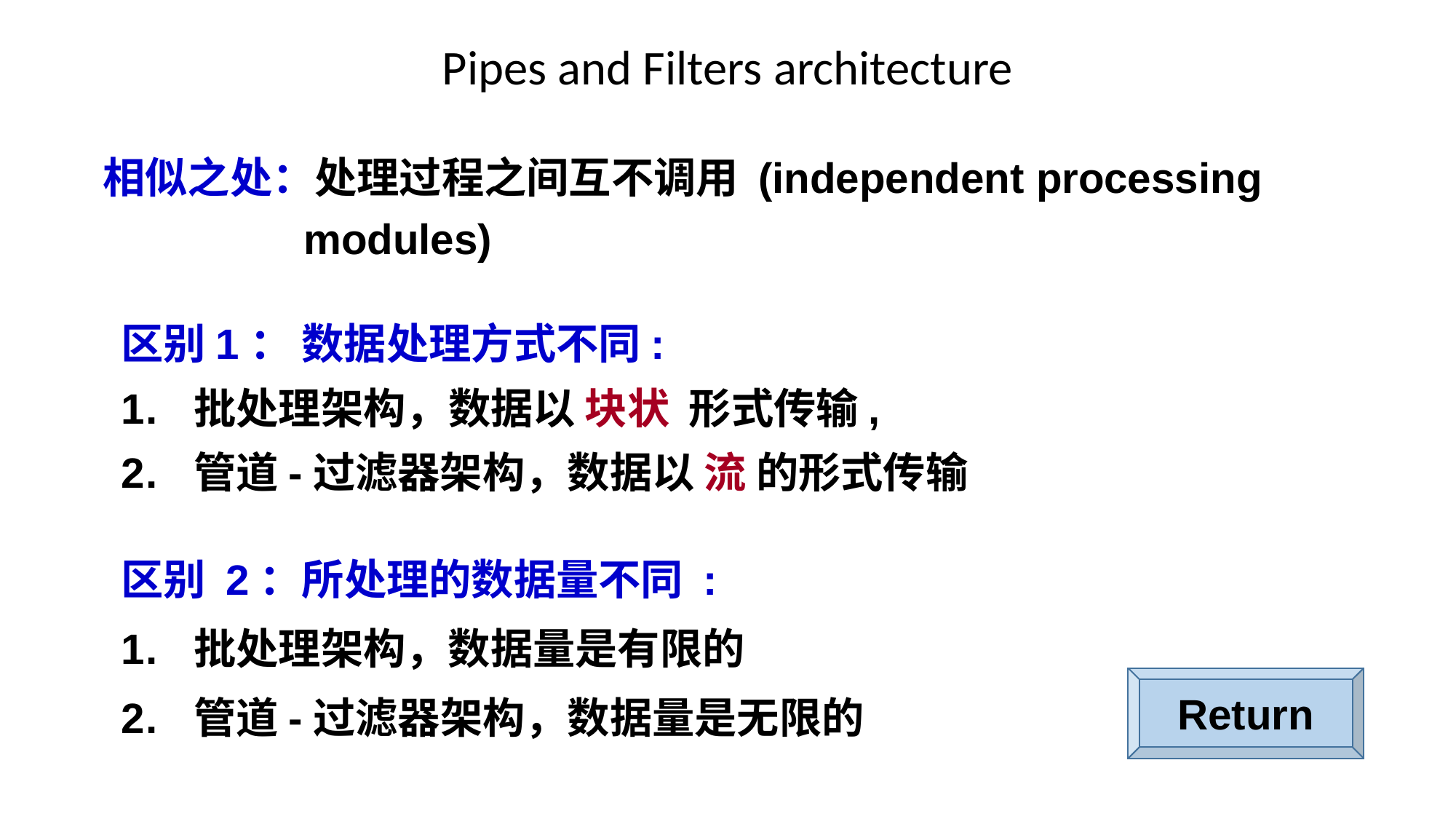

Pipes and Filters architecture
相似之处：处理过程之间互不调用 (independent processing
                 modules)
区别1： 数据处理方式不同:
批处理架构，数据以 块状  形式传输,
管道-过滤器架构，数据以 流 的形式传输
区别 2：所处理的数据量不同 :
批处理架构，数据量是有限的
管道-过滤器架构，数据量是无限的
Return